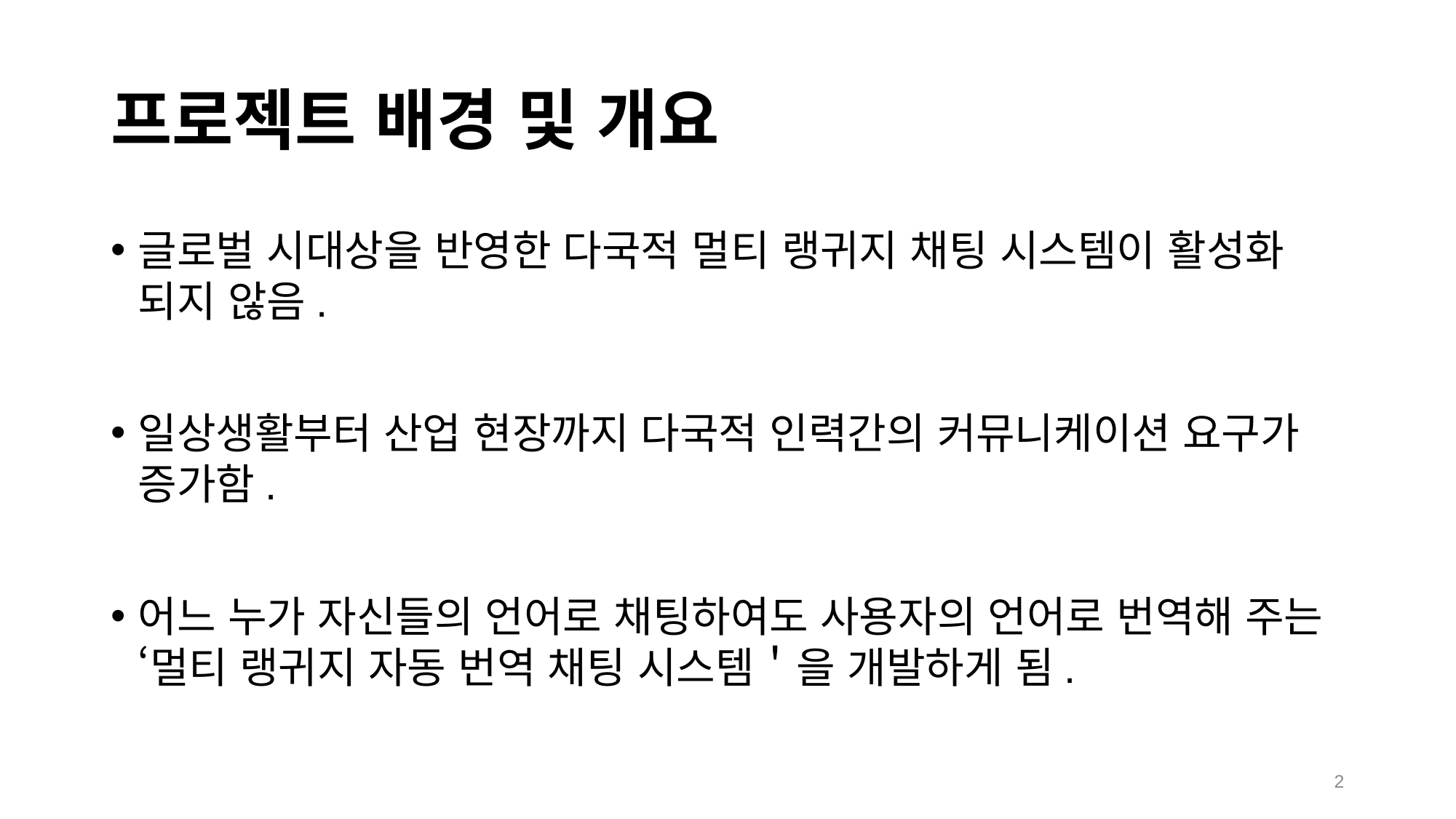

# 프로젝트 배경 및 개요
글로벌 시대상을 반영한 다국적 멀티 랭귀지 채팅 시스템이 활성화 되지 않음.

일상생활부터 산업 현장까지 다국적 인력간의 커뮤니케이션 요구가 증가함.

어느 누가 자신들의 언어로 채팅하여도 사용자의 언어로 번역해 주는 ‘멀티 랭귀지 자동 번역 채팅 시스템＇을 개발하게 됨.

2